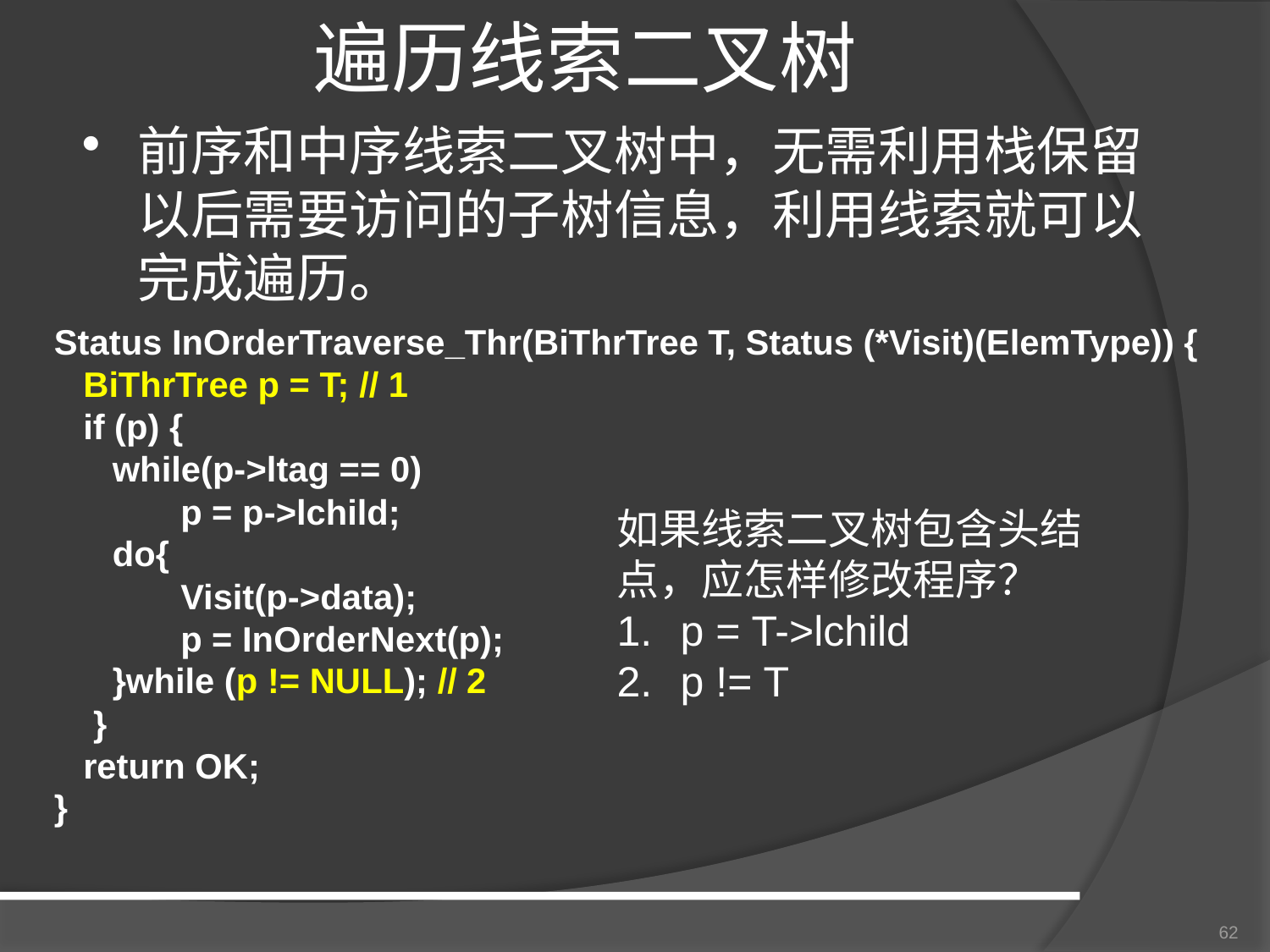

# 遍历线索二叉树
前序和中序线索二叉树中，无需利用栈保留以后需要访问的子树信息，利用线索就可以完成遍历。
Status InOrderTraverse_Thr(BiThrTree T, Status (*Visit)(ElemType)) {
   BiThrTree p = T; // 1
   if (p) {
      while(p->ltag == 0)
             p = p->lchild;
      do{
             Visit(p->data);
             p = InOrderNext(p);
      }while (p != NULL); // 2
    }
   return OK;
}
如果线索二叉树包含头结点，应怎样修改程序？
p = T->lchild
p != T
62